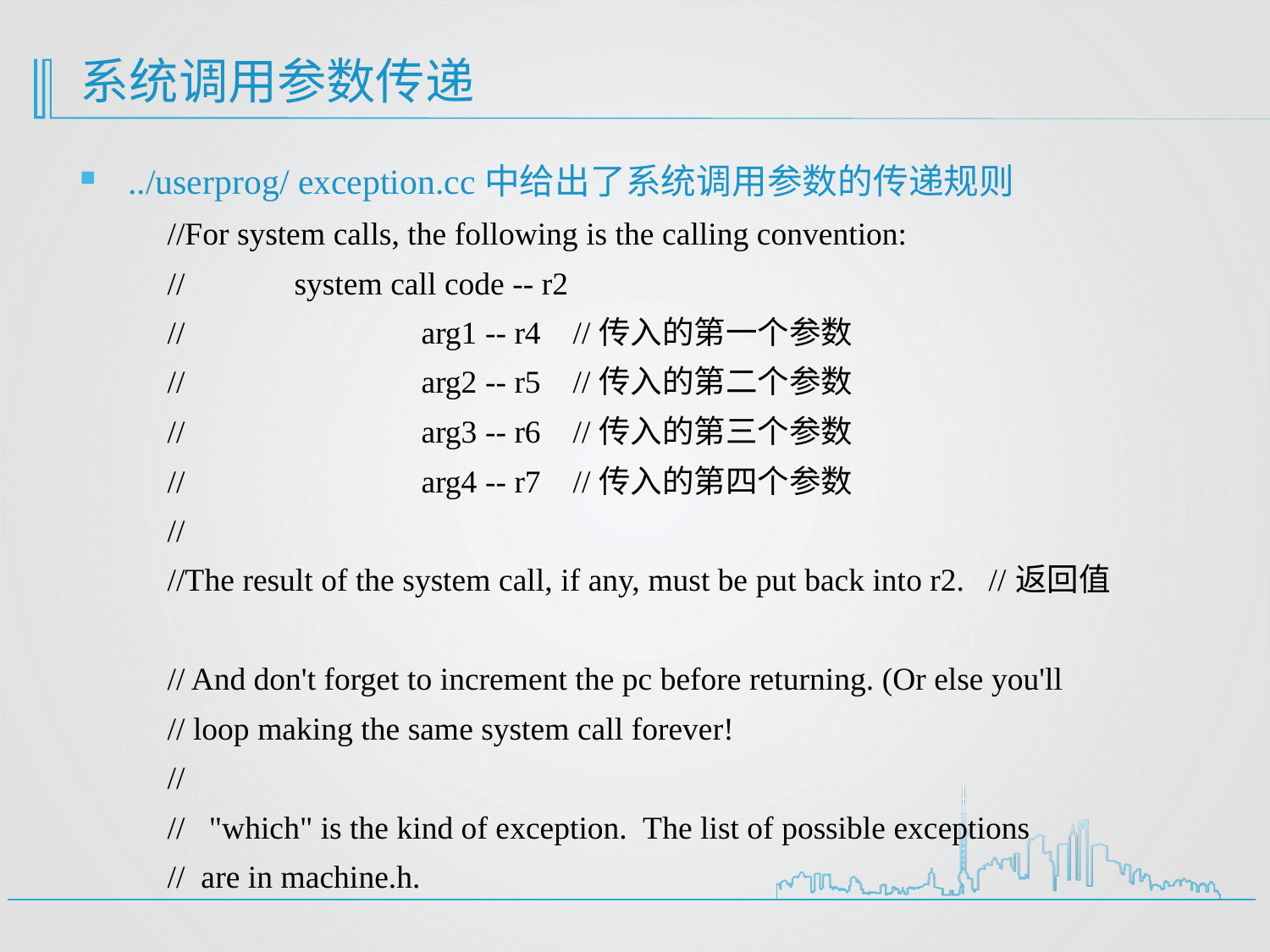

# 系统调用参数传递
../userprog/ exception.cc中给出了系统调用参数的传递规则
//For system calls, the following is the calling convention:
// 	system call code -- r2
//		arg1 -- r4    //传入的第一个参数
//		arg2 -- r5    //传入的第二个参数
//		arg3 -- r6    //传入的第三个参数
//		arg4 -- r7    //传入的第四个参数
//
//The result of the system call, if any, must be put back into r2.   //返回值

// And don't forget to increment the pc before returning. (Or else you'll
// loop making the same system call forever!
//
//   "which" is the kind of exception.  The list of possible exceptions
//  are in machine.h.